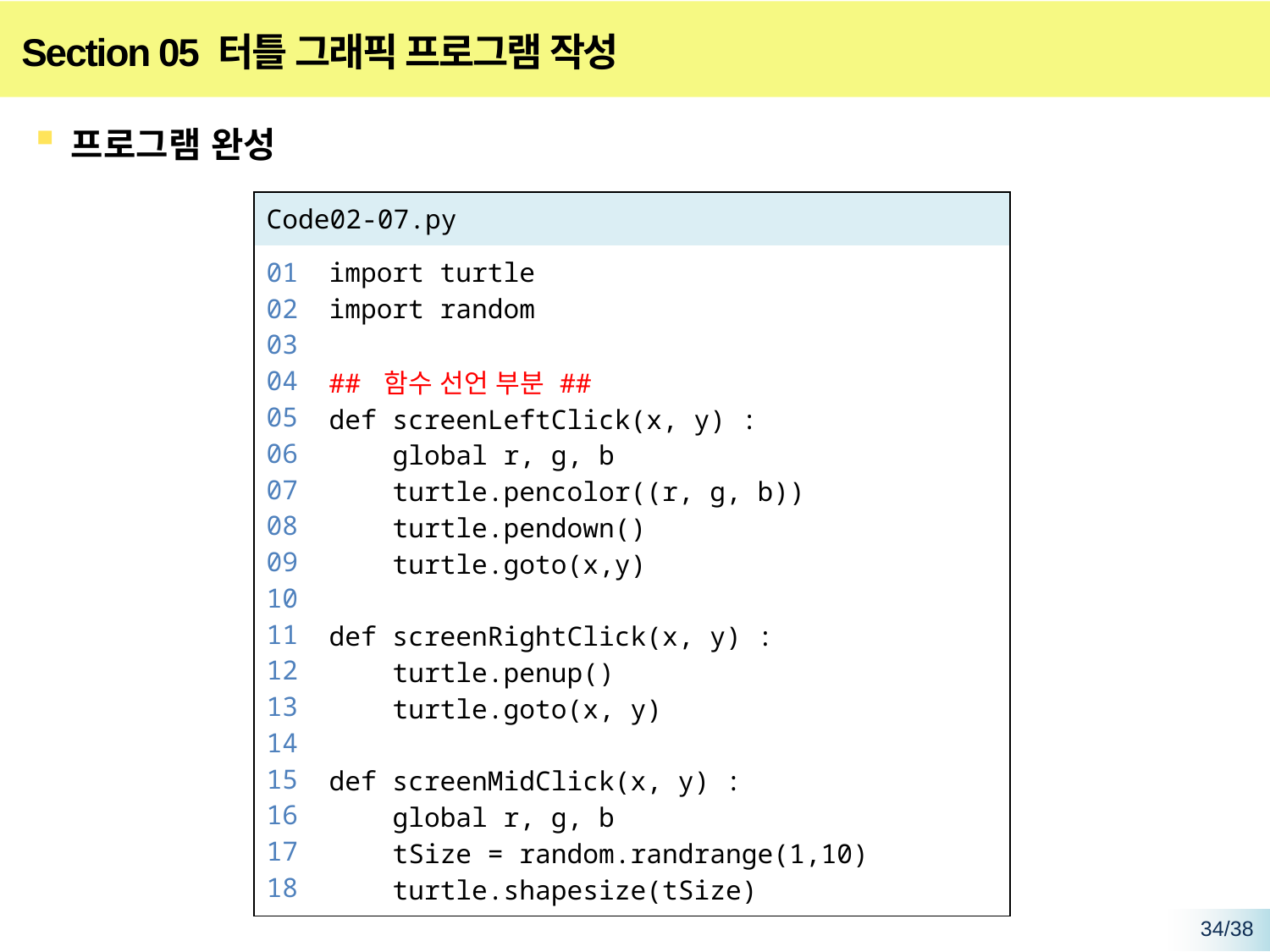

# Section 05 터틀 그래픽 프로그램 작성
프로그램 완성

| Code02-07.py |  |
| --- | --- |
| 01 02 03 04 05 06 07 08 09 10 11 12 13 14 15 16 17 18 | import turtle import random ## 함수 선언 부분 ## def screenLeftClick(x, y) : global r, g, b turtle.pencolor((r, g, b)) turtle.pendown() turtle.goto(x,y) def screenRightClick(x, y) : turtle.penup() turtle.goto(x, y) def screenMidClick(x, y) : global r, g, b tSize = random.randrange(1,10) turtle.shapesize(tSize) |